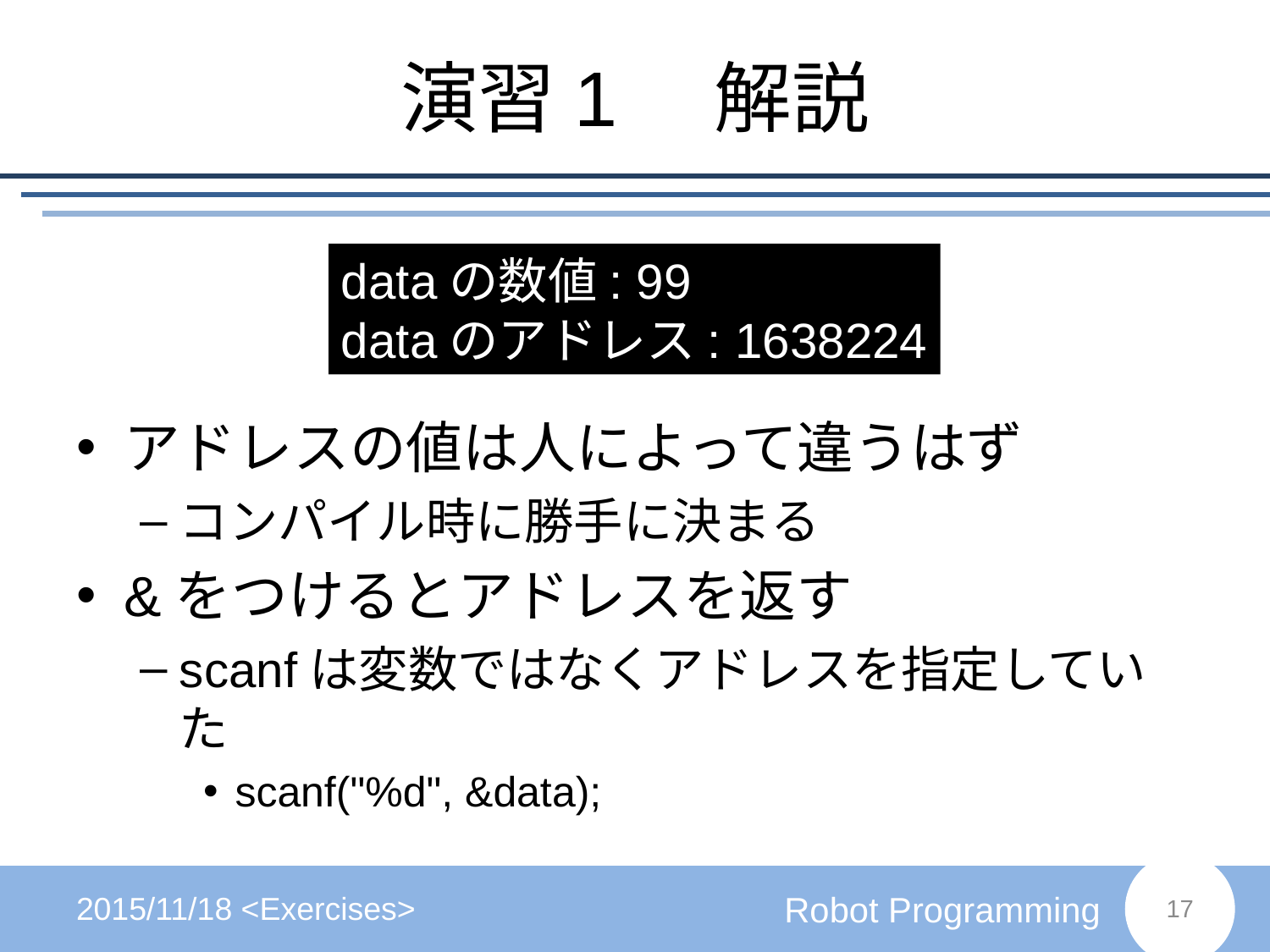

# 演習1　解説
dataの数値: 99
dataのアドレス: 1638224
アドレスの値は人によって違うはず
コンパイル時に勝手に決まる
&をつけるとアドレスを返す
scanfは変数ではなくアドレスを指定していた
scanf("%d", &data);
2015/11/18 <Exercises>
17